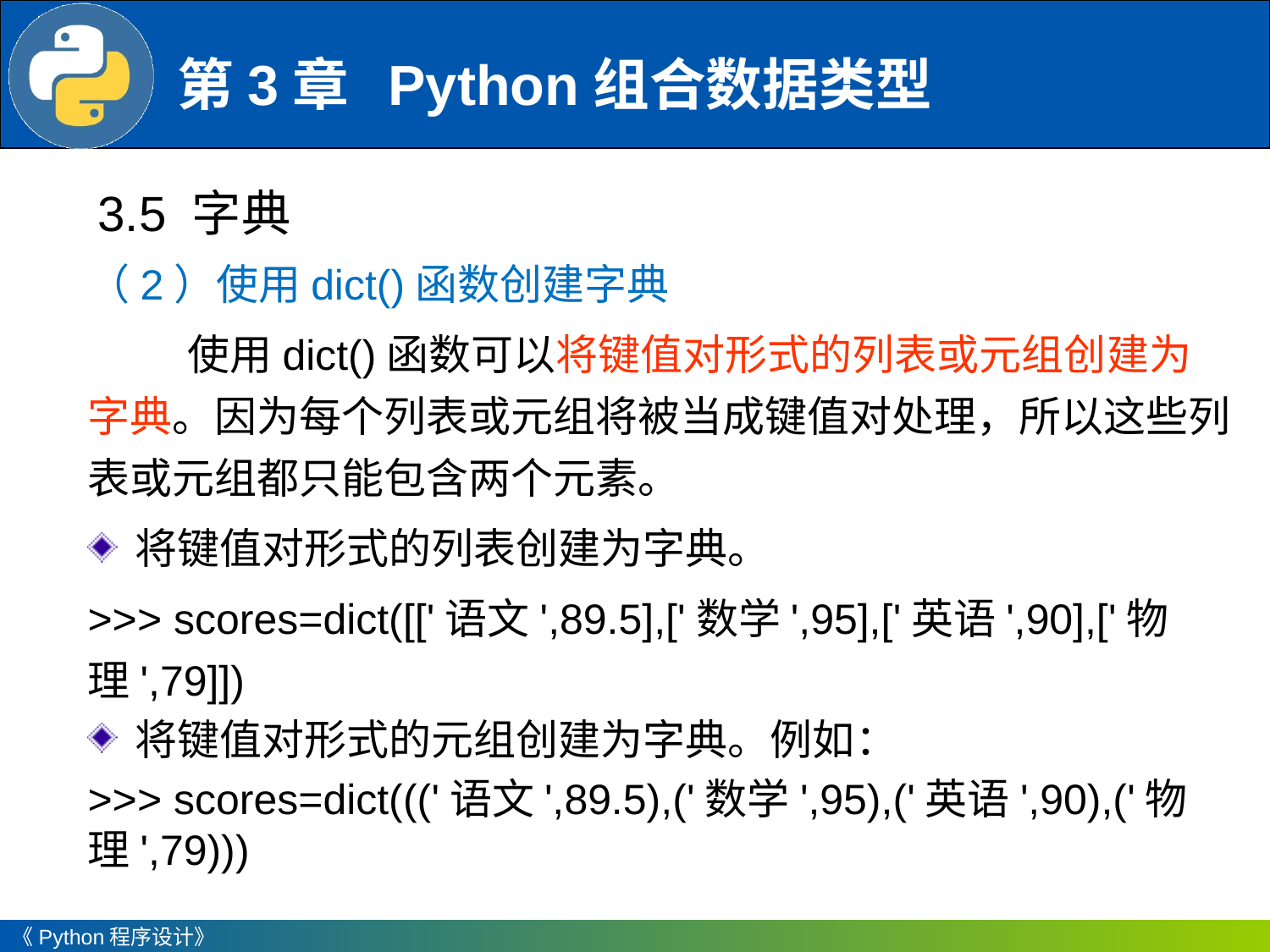

3.5 字典
（2）使用dict()函数创建字典
使用dict()函数可以将键值对形式的列表或元组创建为字典。因为每个列表或元组将被当成键值对处理，所以这些列表或元组都只能包含两个元素。
将键值对形式的列表创建为字典。
>>> scores=dict([['语文',89.5],['数学',95],['英语',90],['物理',79]])
将键值对形式的元组创建为字典。例如：
>>> scores=dict((('语文',89.5),('数学',95),('英语',90),('物理',79)))